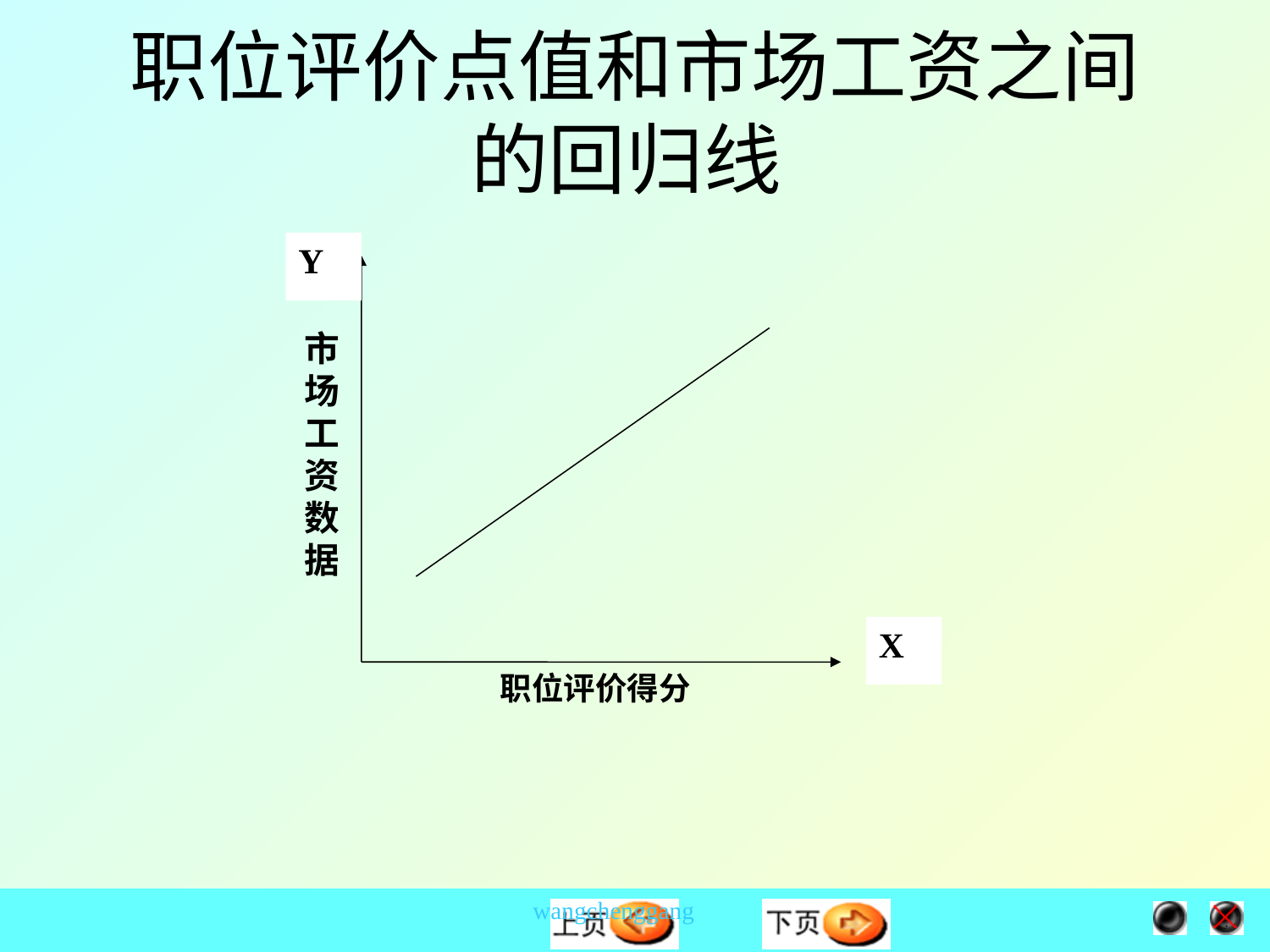

# 职位评价点值和市场工资之间的回归线
Y

市场工资数据

X

职位评价得分
wangchenggang